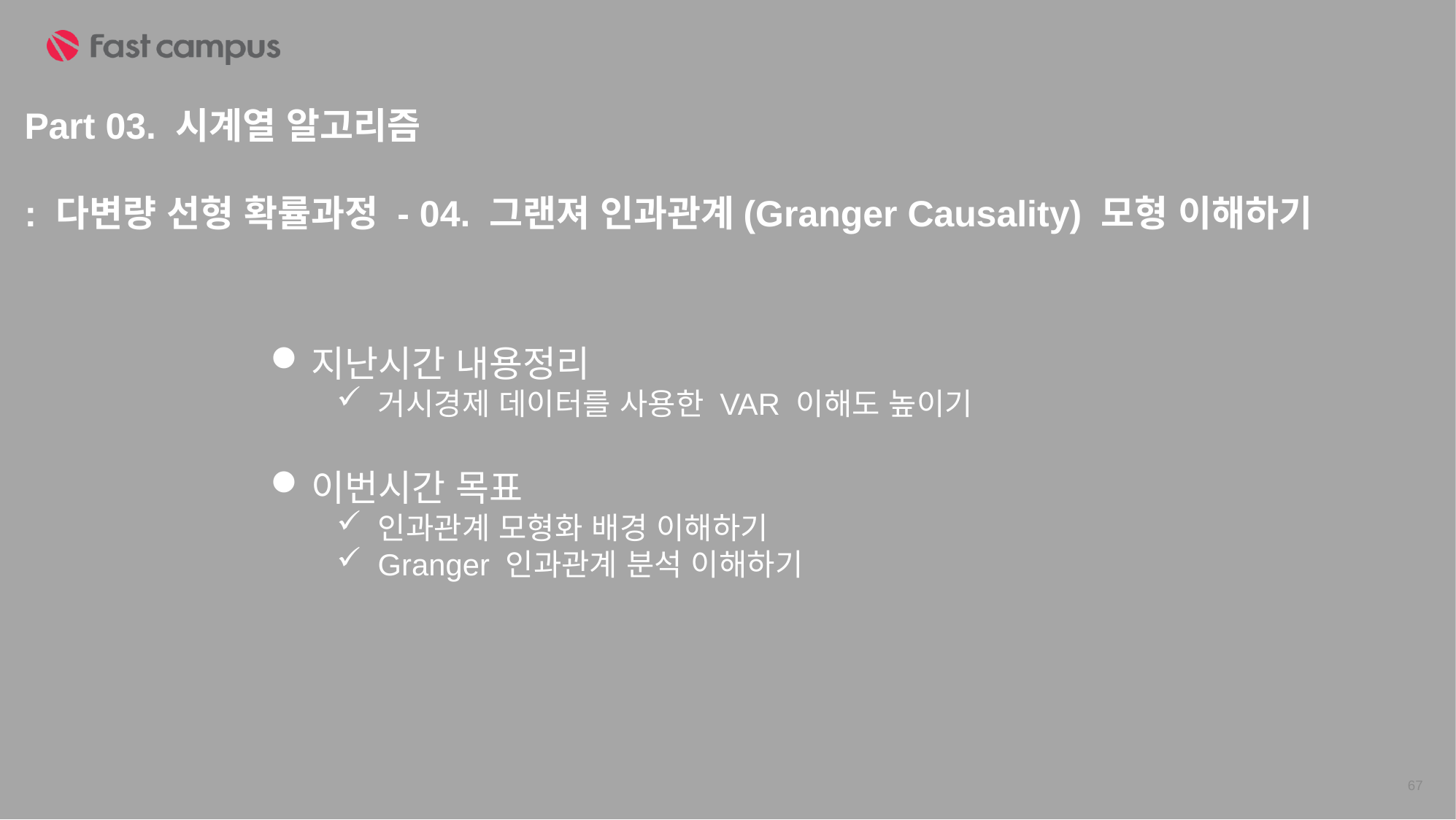

Part 03. 시계열 알고리즘

: 다변량 선형 확률과정 - 04. 그랜져 인과관계(Granger Causality) 모형 이해하기
지난시간 내용정리
거시경제 데이터를 사용한 VAR 이해도 높이기

이번시간 목표
인과관계 모형화 배경 이해하기
Granger 인과관계 분석 이해하기
67